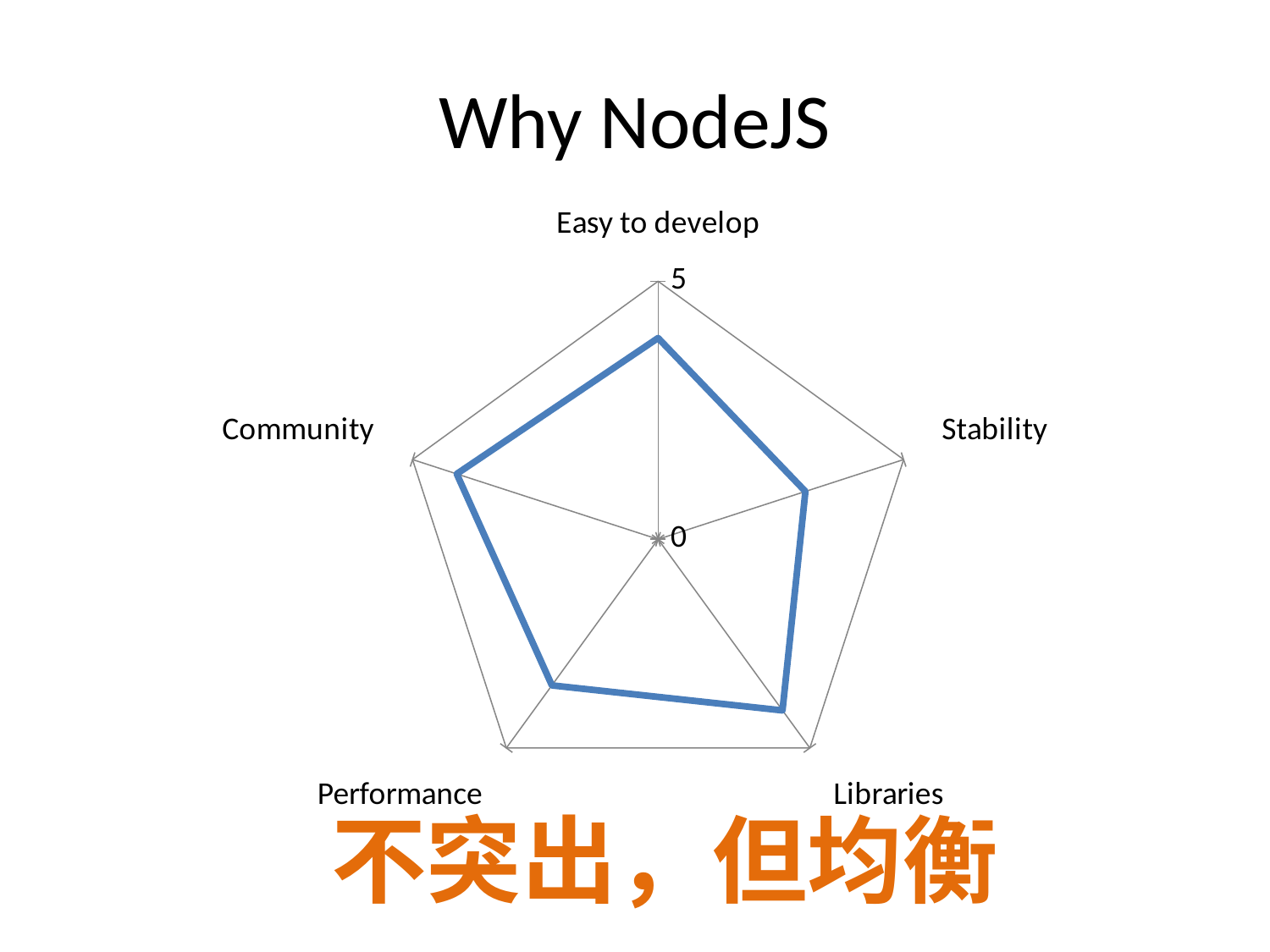

# Why NodeJS

### Chart

| Category | Series 1 |
|---|---|
| Easy to develop | 3.9 |
| Stability | 3.0 |
| Libraries | 4.1 |
| Performance | 3.5 |
| Community | 4.1 |
不突出，但均衡